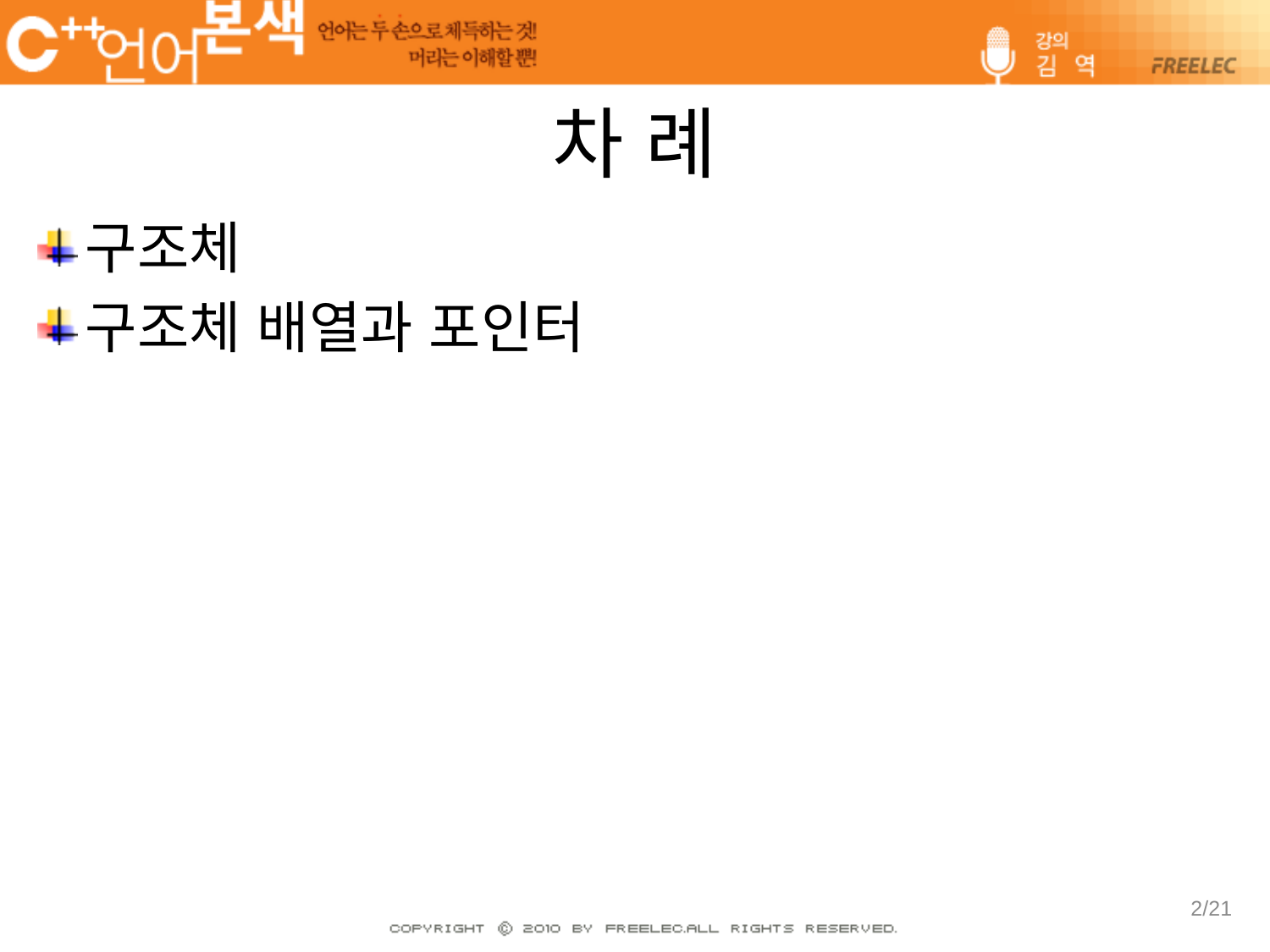

# 차 례
구조체
구조체 배열과 포인터
2/21